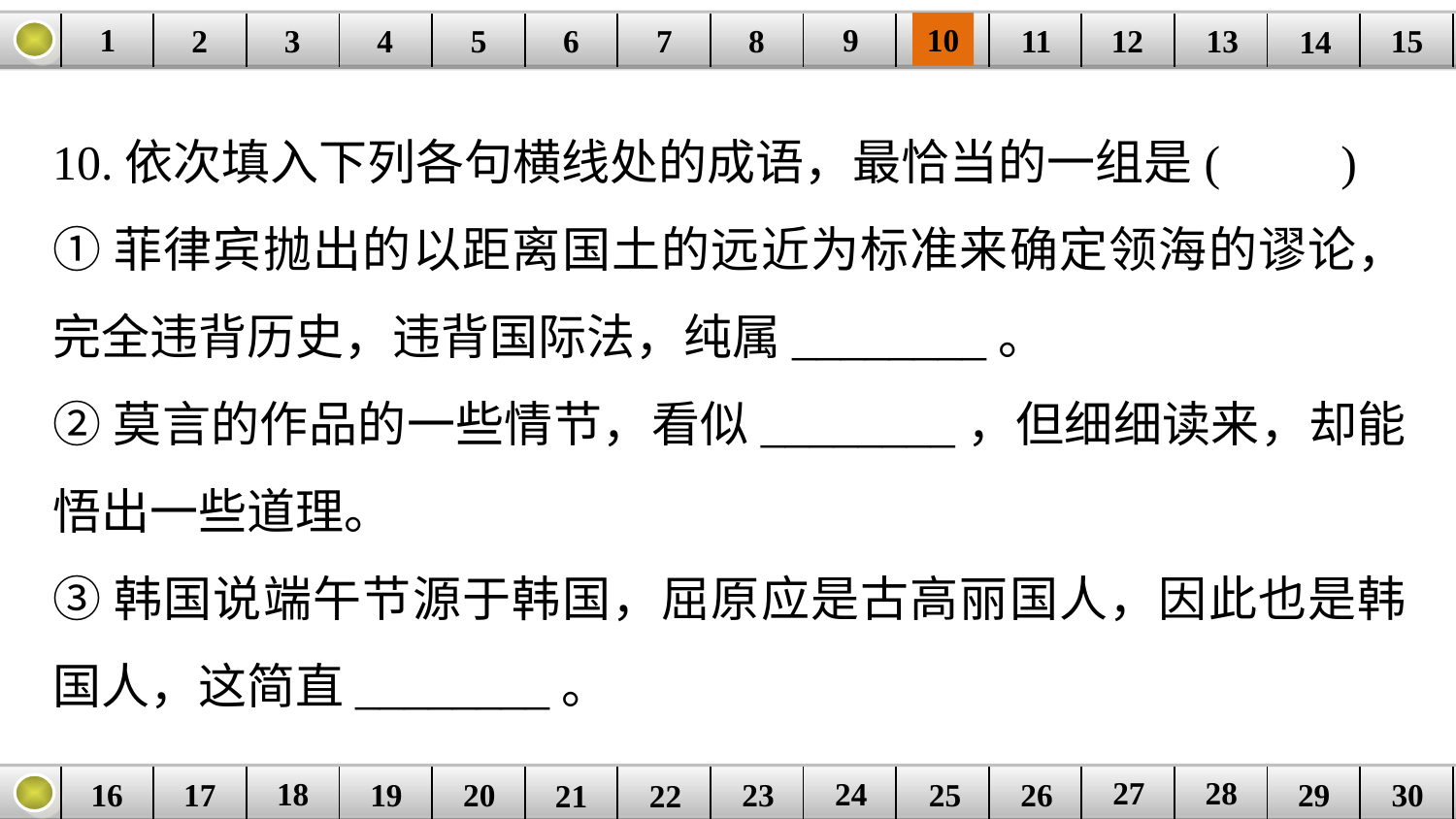

9
10
1
3
4
5
6
8
11
2
12
15
|  |  |  |  |  |  |  |  |  |  |  |  |  |  |  |
| --- | --- | --- | --- | --- | --- | --- | --- | --- | --- | --- | --- | --- | --- | --- |
7
13
14

10.依次填入下列各句横线处的成语，最恰当的一组是(　　)
①菲律宾抛出的以距离国土的远近为标准来确定领海的谬论，完全违背历史，违背国际法，纯属________。
②莫言的作品的一些情节，看似________，但细细读来，却能悟出一些道理。
③韩国说端午节源于韩国，屈原应是古高丽国人，因此也是韩国人，这简直________。

27
28
18
24
16
25
26
30
|  |  |  |  |  |  |  |  |  |  |  |  |  |  |  |
| --- | --- | --- | --- | --- | --- | --- | --- | --- | --- | --- | --- | --- | --- | --- |
23
17
19
20
29
21
22